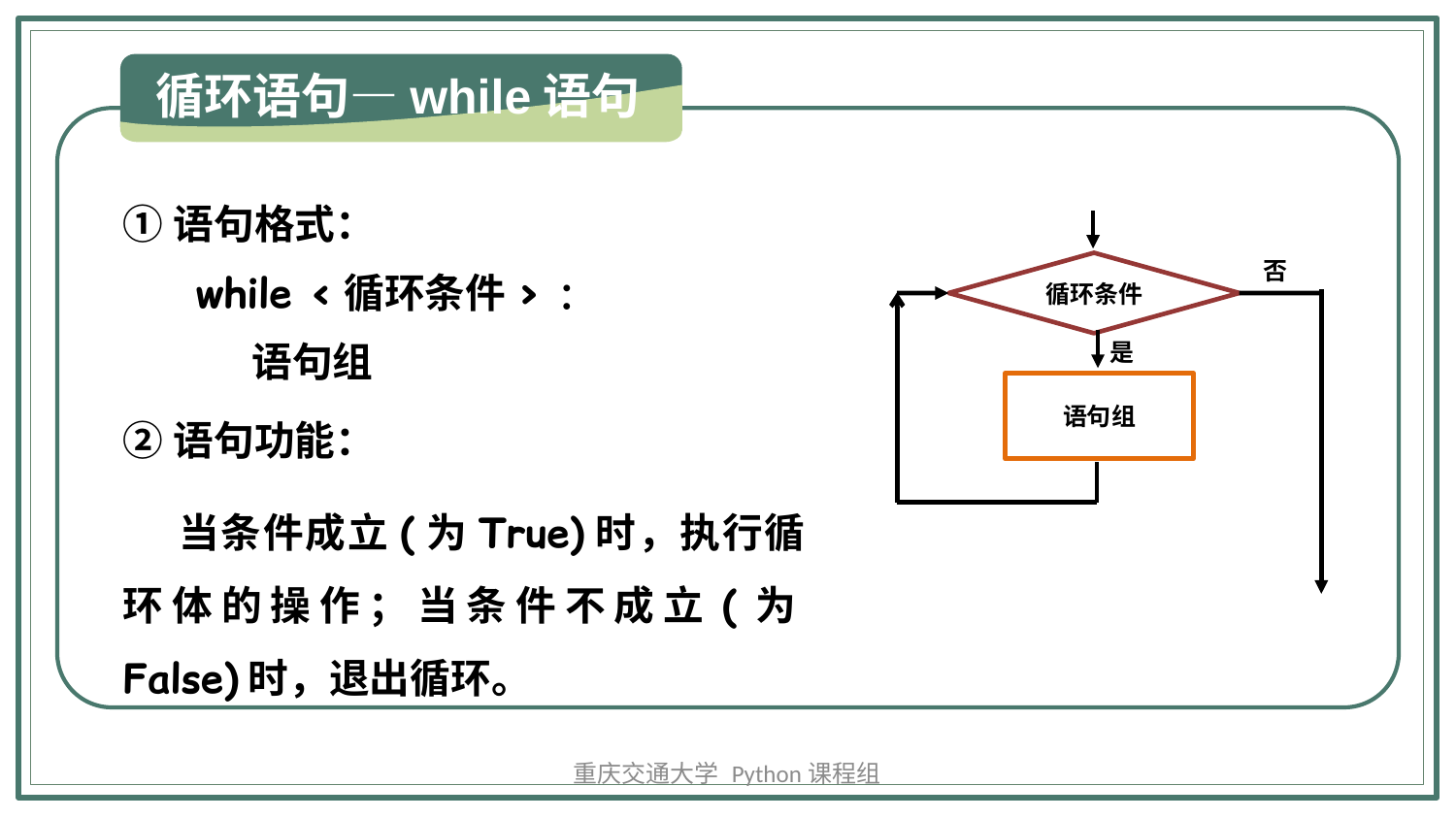

循环语句—while语句

①语句格式：
while <循环条件> :
     语句组
循环条件
否
是
语句组
②语句功能：
    当条件成立(为True)时，执行循环体的操作；当条件不成立(为False)时，退出循环。
重庆交通大学 Python课程组